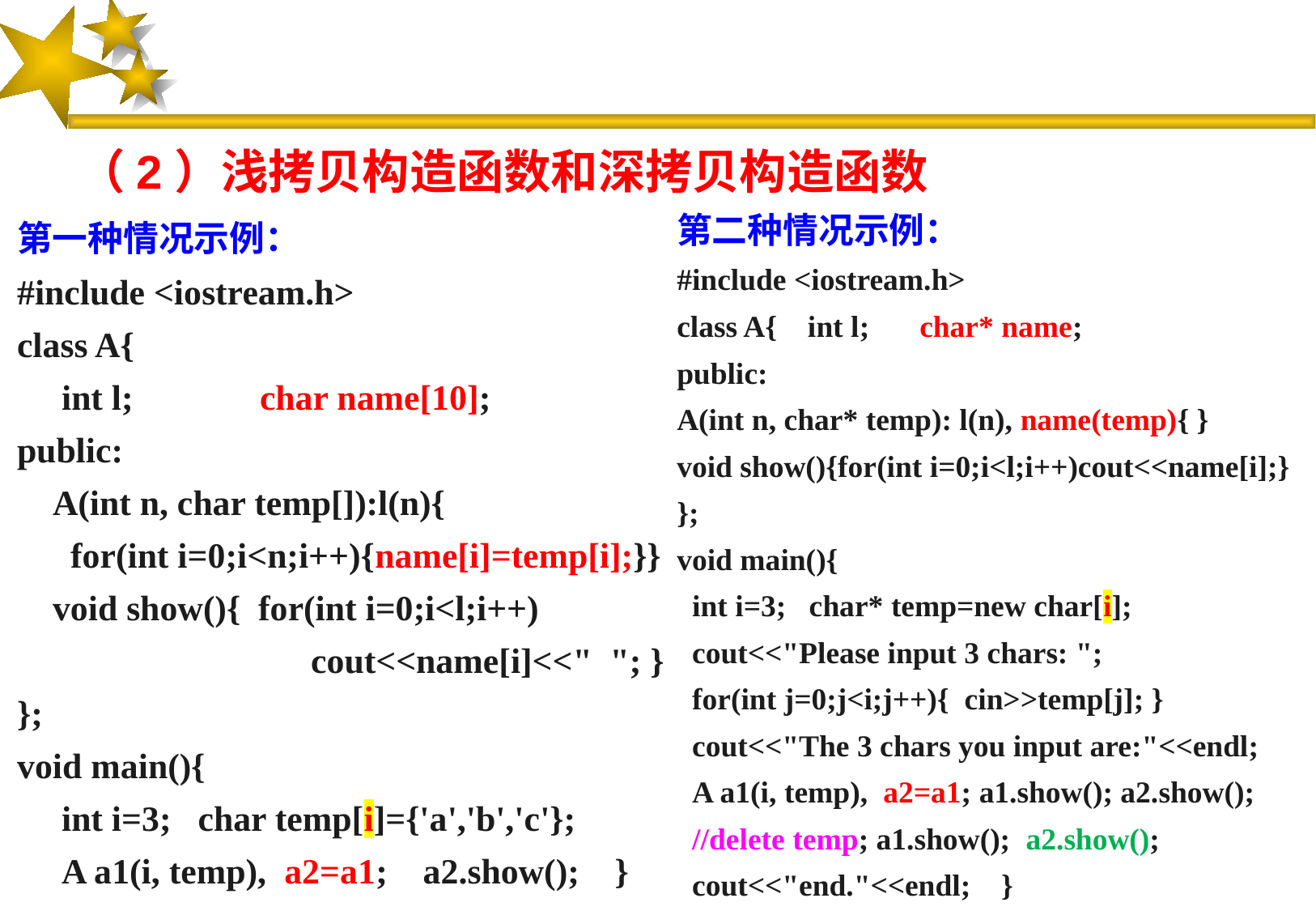

#
（2）浅拷贝构造函数和深拷贝构造函数
第二种情况示例：
#include <iostream.h>
class A{    int l;	char* name;
public:
A(int n, char* temp): l(n), name(temp){ }
void show(){for(int i=0;i<l;i++)cout<<name[i];}
};
void main(){
  int i=3;   char* temp=new char[i];
  cout<<"Please input 3 chars: ";
  for(int j=0;j<i;j++){  cin>>temp[j]; }
  cout<<"The 3 chars you input are:"<<endl;
  A a1(i, temp),  a2=a1; a1.show(); a2.show();
  //delete temp; a1.show();  a2.show();
  cout<<"end."<<endl;    }
第一种情况示例：
#include <iostream.h>
class A{
     int l; 	char name[10];
public:
    A(int n, char temp[]):l(n){
      for(int i=0;i<n;i++){name[i]=temp[i];}}
    void show(){  for(int i=0;i<l;i++)
                                 cout<<name[i]<<"  "; }
};
void main(){
     int i=3;   char temp[i]={'a','b','c'};
     A a1(i, temp),  a2=a1;    a2.show();    }